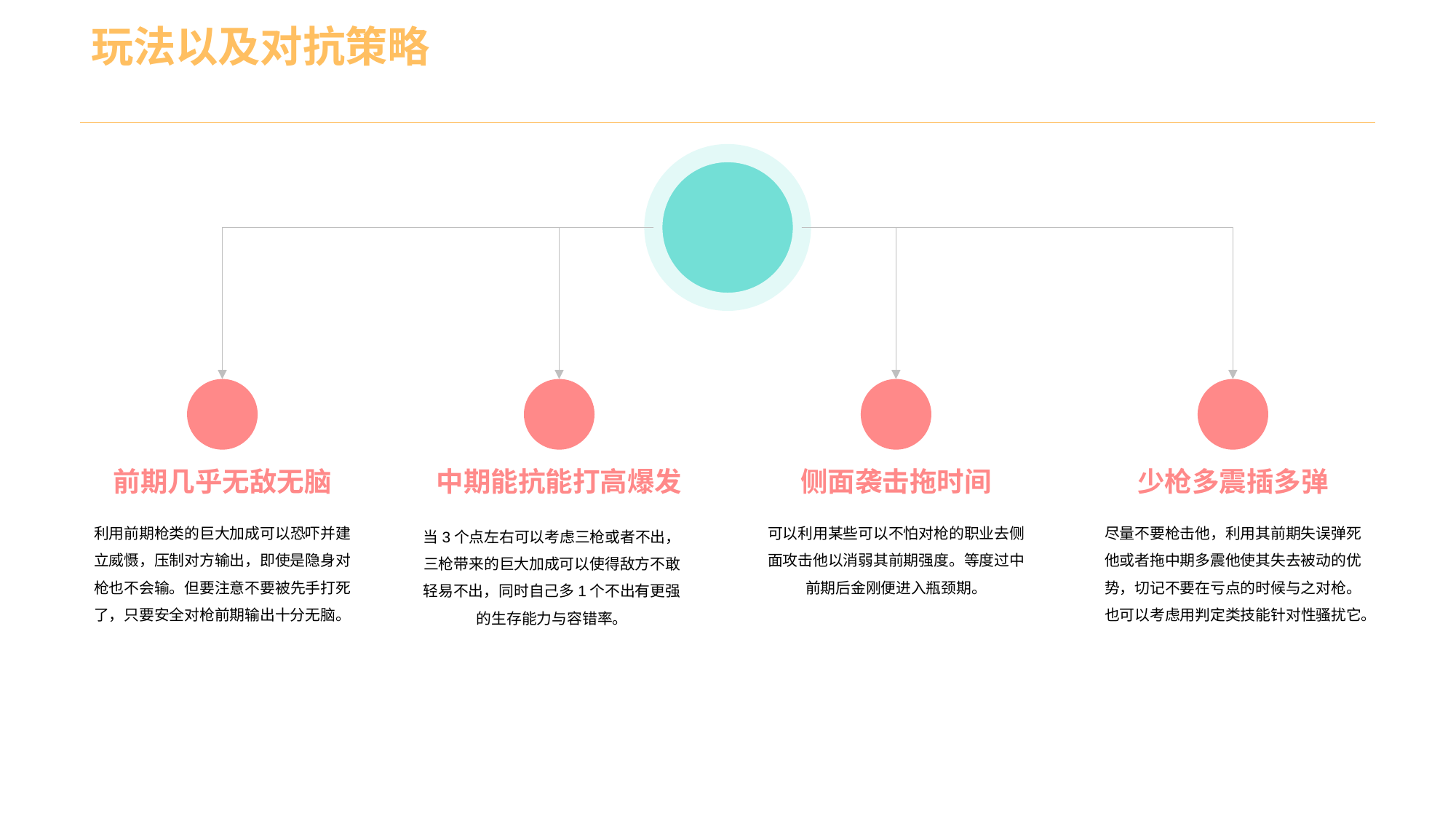

# 玩法以及对抗策略

前期几乎无敌无脑
中期能抗能打高爆发
侧面袭击拖时间
少枪多震插多弹
利用前期枪类的巨大加成可以恐吓并建立威慑，压制对方输出，即使是隐身对枪也不会输。但要注意不要被先手打死了，只要安全对枪前期输出十分无脑。
可以利用某些可以不怕对枪的职业去侧面攻击他以消弱其前期强度。等度过中前期后金刚便进入瓶颈期。
尽量不要枪击他，利用其前期失误弹死他或者拖中期多震他使其失去被动的优势，切记不要在亏点的时候与之对枪。也可以考虑用判定类技能针对性骚扰它。
当3个点左右可以考虑三枪或者不出，三枪带来的巨大加成可以使得敌方不敢轻易不出，同时自己多1个不出有更强的生存能力与容错率。